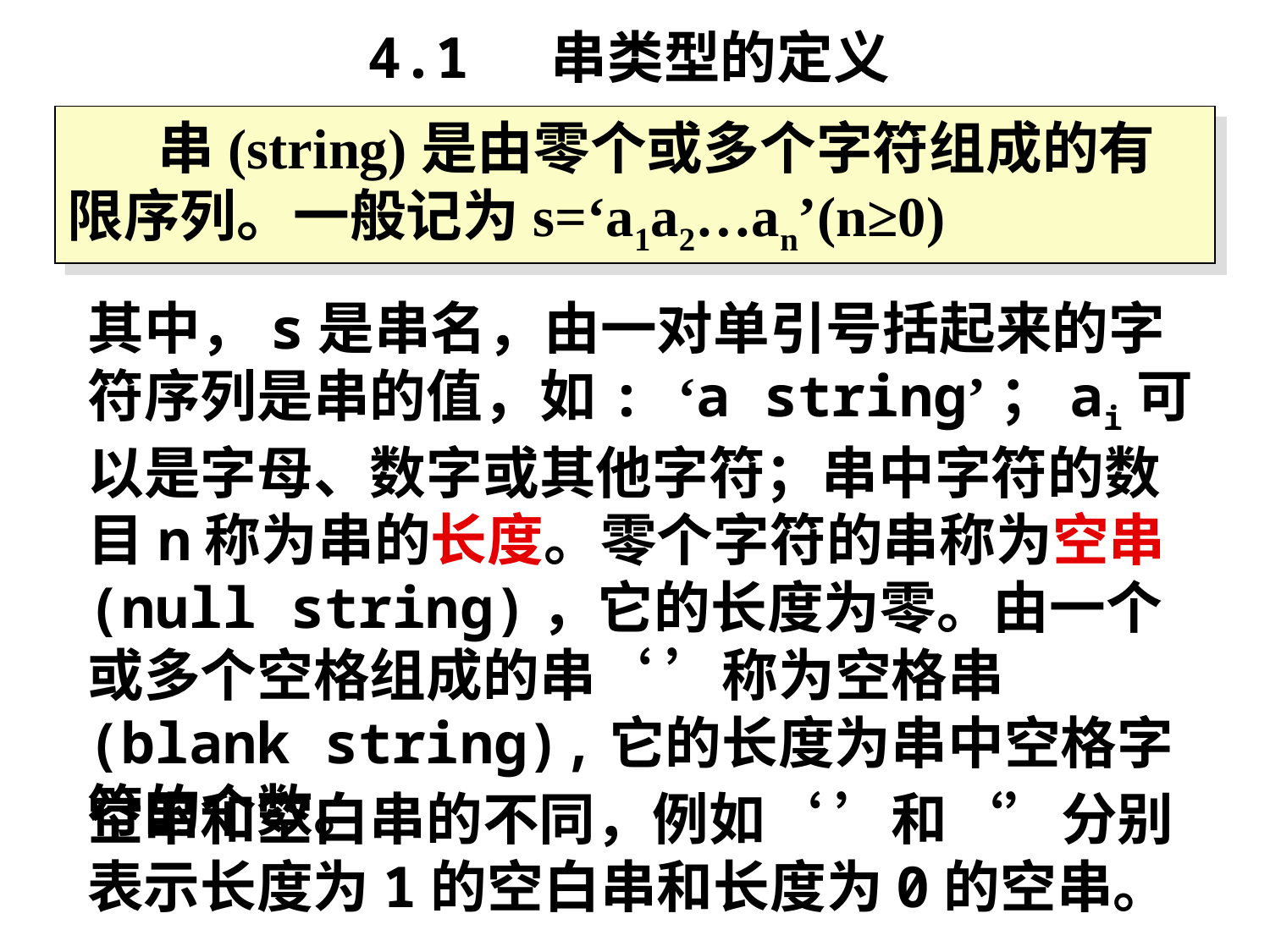

4.1  串类型的定义
      串(string)是由零个或多个字符组成的有限序列。一般记为s=‘a1a2…an’(n≥0)
其中，s是串名，由一对单引号括起来的字符序列是串的值，如: ‘a string’；ai可以是字母、数字或其他字符；串中字符的数目n称为串的长度。零个字符的串称为空串(null string)，它的长度为零。由一个或多个空格组成的串‘ ’称为空格串(blank string),它的长度为串中空格字符的个数。
空串和空白串的不同，例如‘ ’和‘’分别表示长度为1的空白串和长度为0的空串。